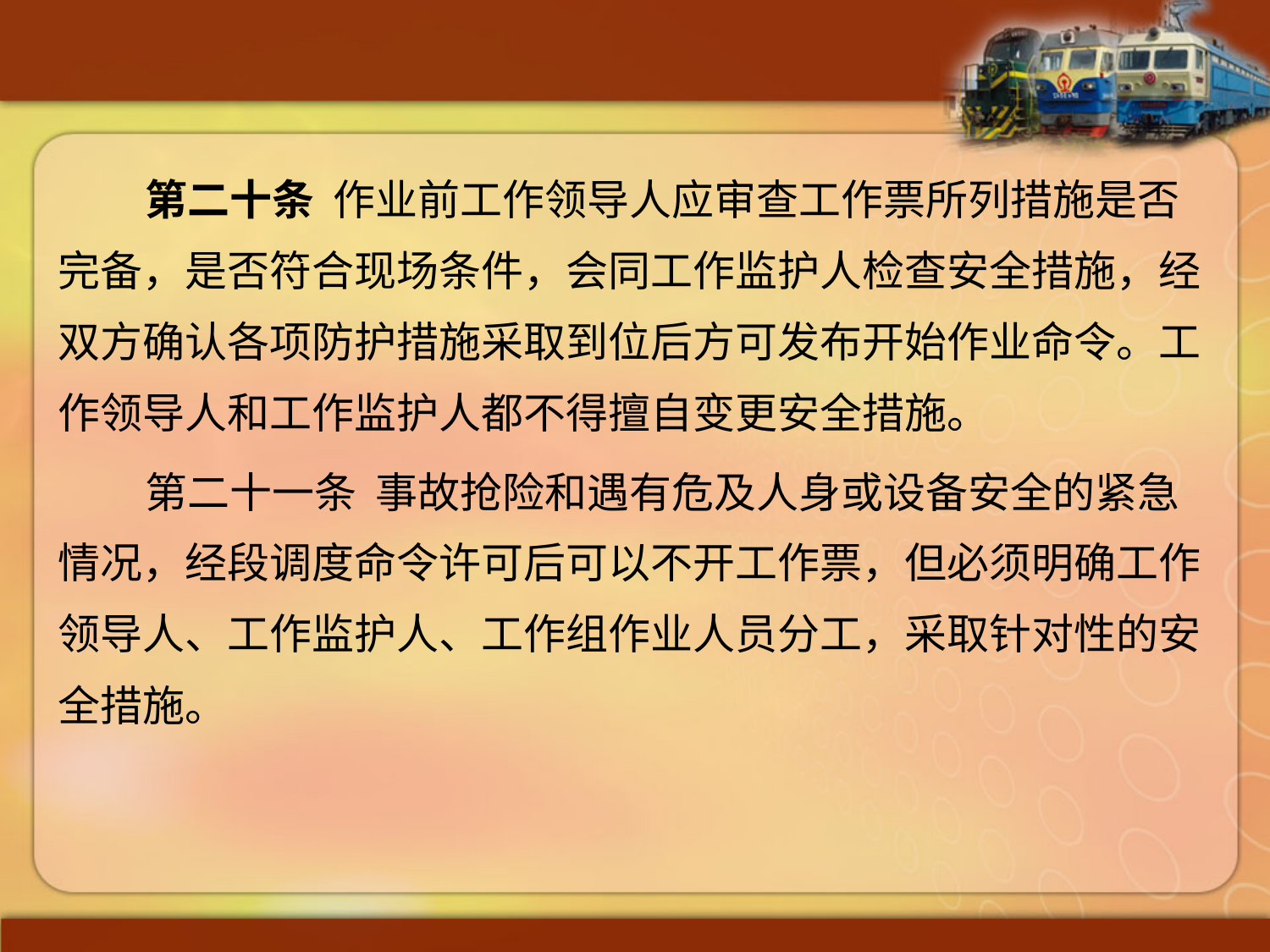

#
第二十条  作业前工作领导人应审查工作票所列措施是否完备，是否符合现场条件，会同工作监护人检查安全措施，经双方确认各项防护措施采取到位后方可发布开始作业命令。工作领导人和工作监护人都不得擅自变更安全措施。
第二十一条  事故抢险和遇有危及人身或设备安全的紧急情况，经段调度命令许可后可以不开工作票，但必须明确工作领导人、工作监护人、工作组作业人员分工，采取针对性的安全措施。